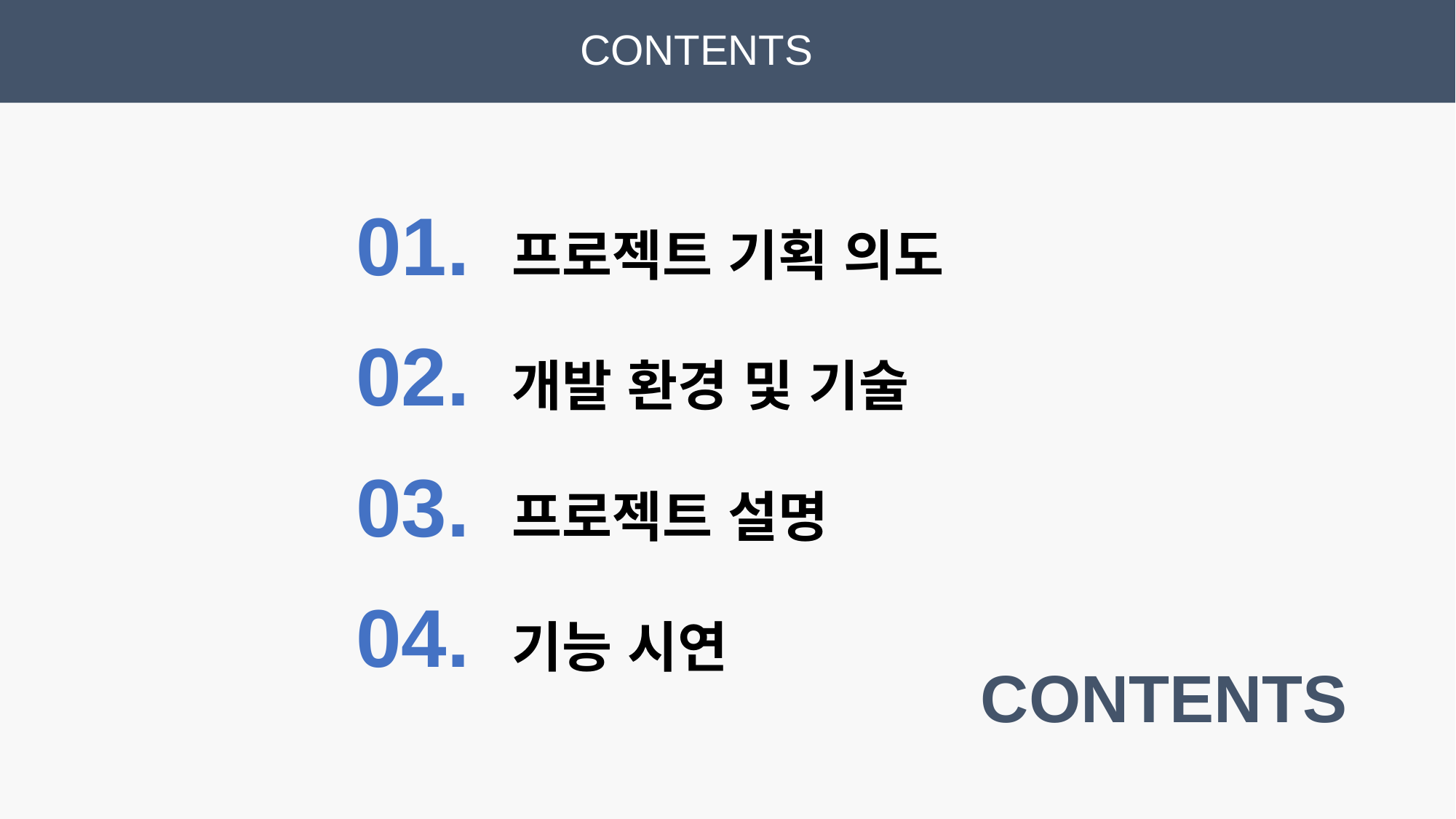

CONTENTS
01. 프로젝트 기획 의도
02. 개발 환경 및 기술
03. 프로젝트 설명
04. 기능 시연
CONTENTS